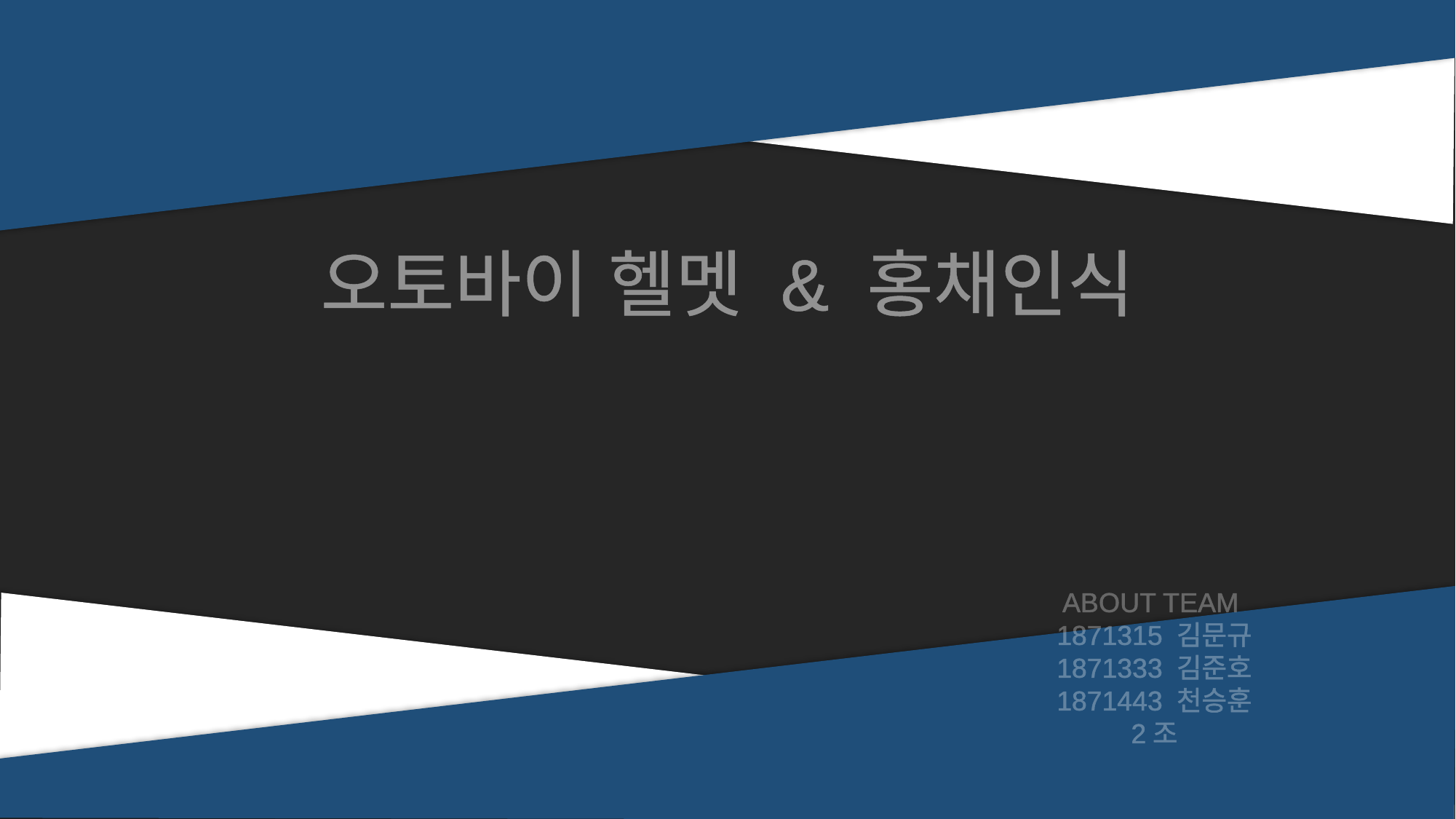

오토바이 헬멧 & 홍채인식
ABOUT TEAM
 1871315 김문규
 1871333 김준호
1871443 천승훈
2조